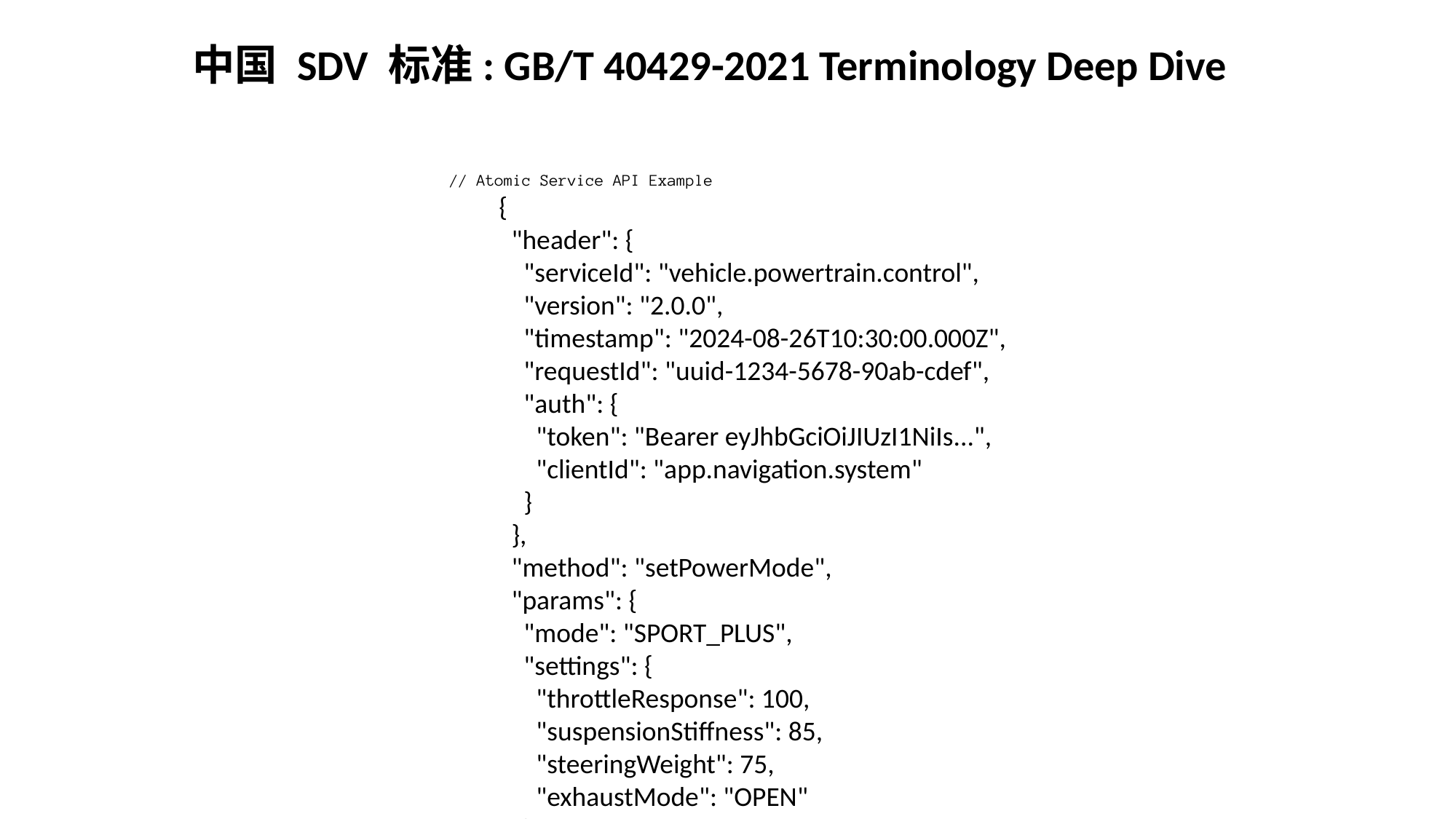

中国 SDV 标准: GB/T 40429-2021 Terminology Deep Dive
#
// Atomic Service API Example
        {
          "header": {
            "serviceId": "vehicle.powertrain.control",
            "version": "2.0.0",
            "timestamp": "2024-08-26T10:30:00.000Z",
            "requestId": "uuid-1234-5678-90ab-cdef",
            "auth": {
              "token": "Bearer eyJhbGciOiJIUzI1NiIs...",
              "clientId": "app.navigation.system"
            }
          },
          "method": "setPowerMode",
          "params": {
            "mode": "SPORT_PLUS",
            "settings": {
              "throttleResponse": 100,
              "suspensionStiffness": 85,
              "steeringWeight": 75,
              "exhaustMode": "OPEN"
            }
          }
        }